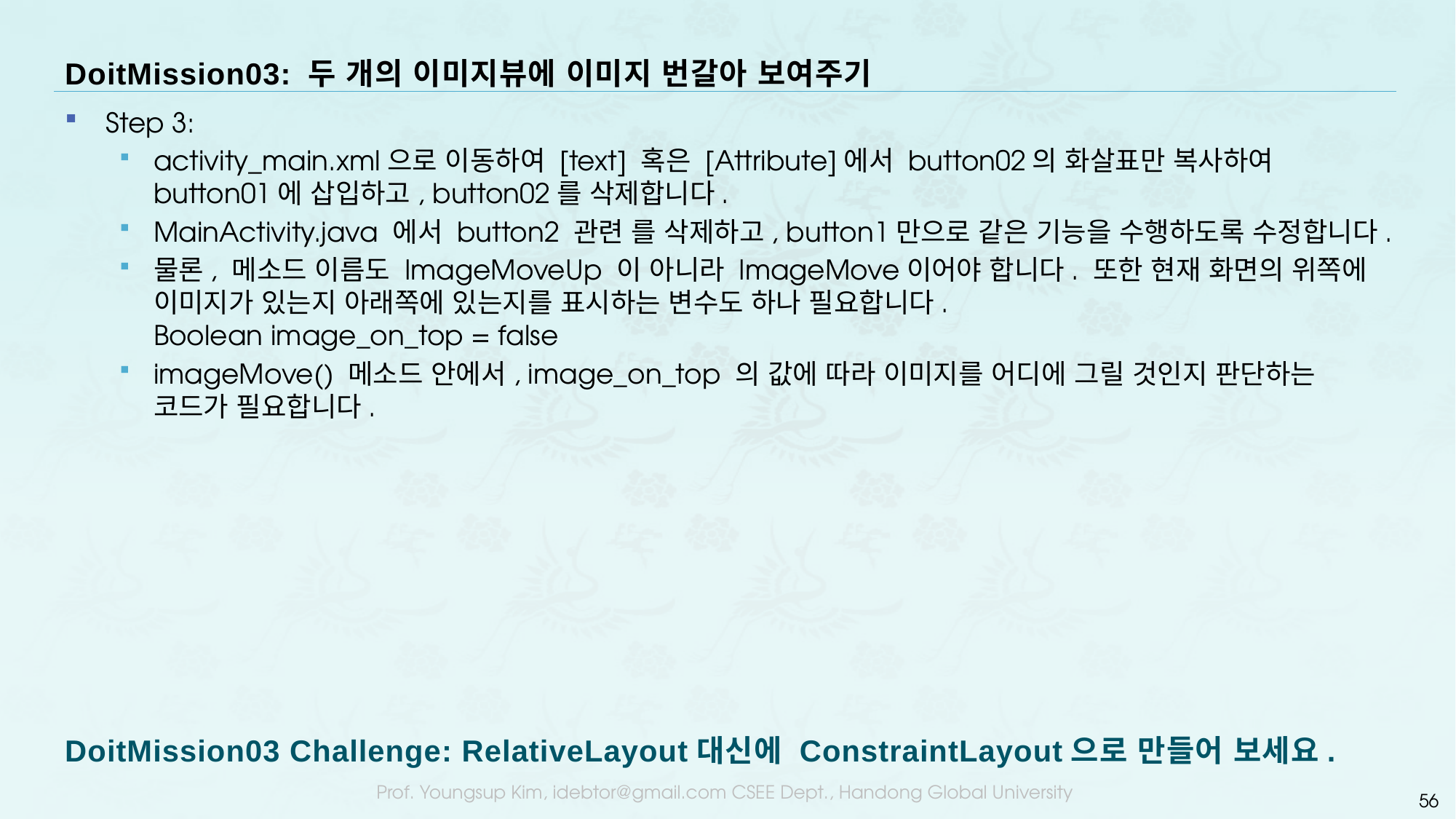

# DoitMission03: 두 개의 이미지뷰에 이미지 번갈아 보여주기
Step 3:
activity_main.xml으로 이동하여 [text] 혹은 [Attribute]에서 button02의 화살표만 복사하여 button01에 삽입하고, button02를 삭제합니다.
MainActivity.java 에서 button2 관련 를 삭제하고, button1만으로 같은 기능을 수행하도록 수정합니다.
물론, 메소드 이름도 ImageMoveUp 이 아니라 ImageMove이어야 합니다. 또한 현재 화면의 위쪽에 이미지가 있는지 아래쪽에 있는지를 표시하는 변수도 하나 필요합니다.
Boolean image_on_top = false
imageMove() 메소드 안에서, image_on_top 의 값에 따라 이미지를 어디에 그릴 것인지 판단하는 코드가 필요합니다.
DoitMission03 Challenge: RelativeLayout대신에 ConstraintLayout으로 만들어 보세요.
56